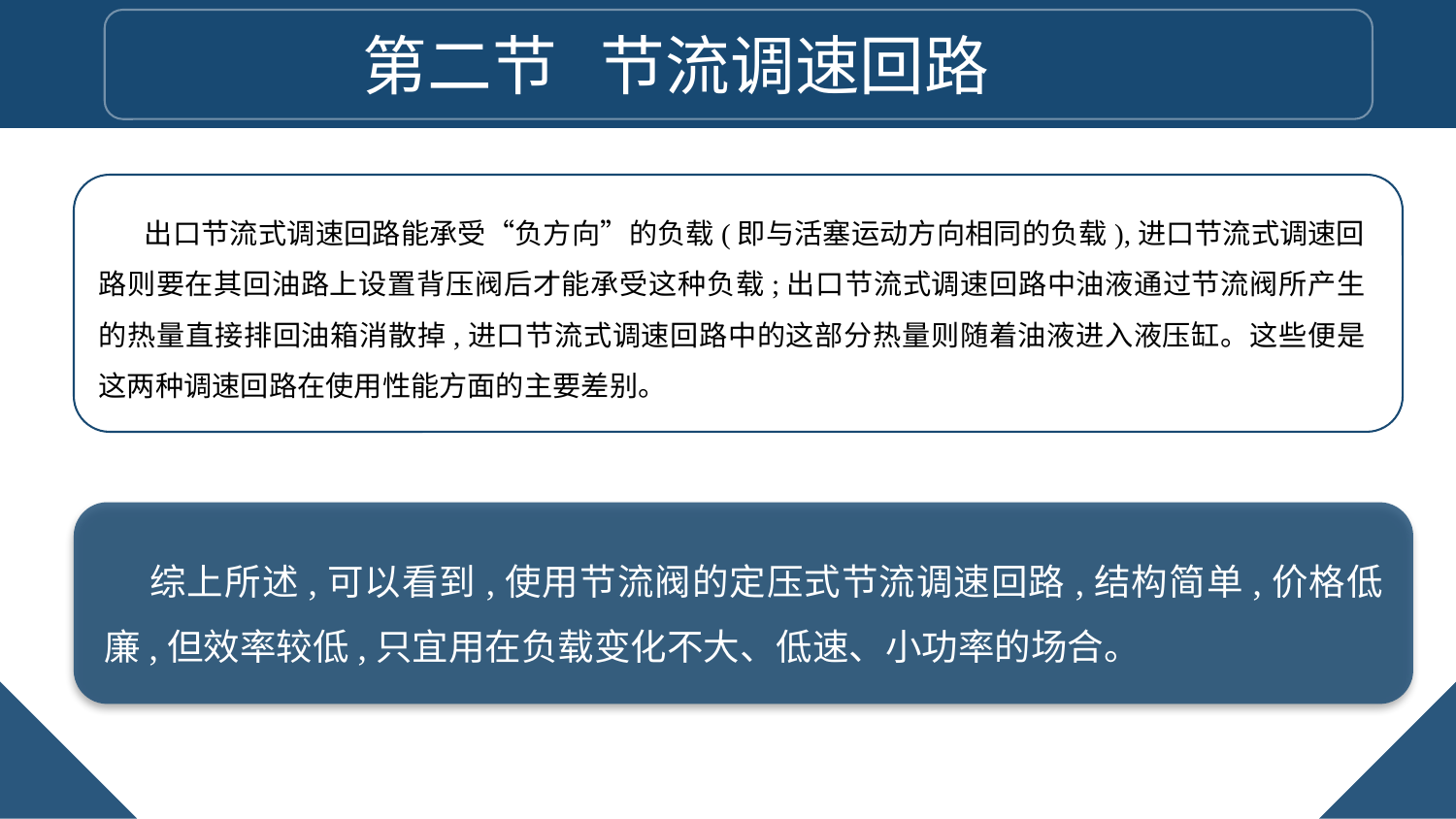

第二节   节流调速回路

出口节流式调速回路能承受“负方向”的负载(即与活塞运动方向相同的负载),进口节流式调速回路则要在其回油路上设置背压阀后才能承受这种负载;出口节流式调速回路中油液通过节流阀所产生的热量直接排回油箱消散掉,进口节流式调速回路中的这部分热量则随着油液进入液压缸。这些便是这两种调速回路在使用性能方面的主要差别。

综上所述,可以看到,使用节流阀的定压式节流调速回路,结构简单,价格低廉,但效率较低,只宜用在负载变化不大、低速、小功率的场合。